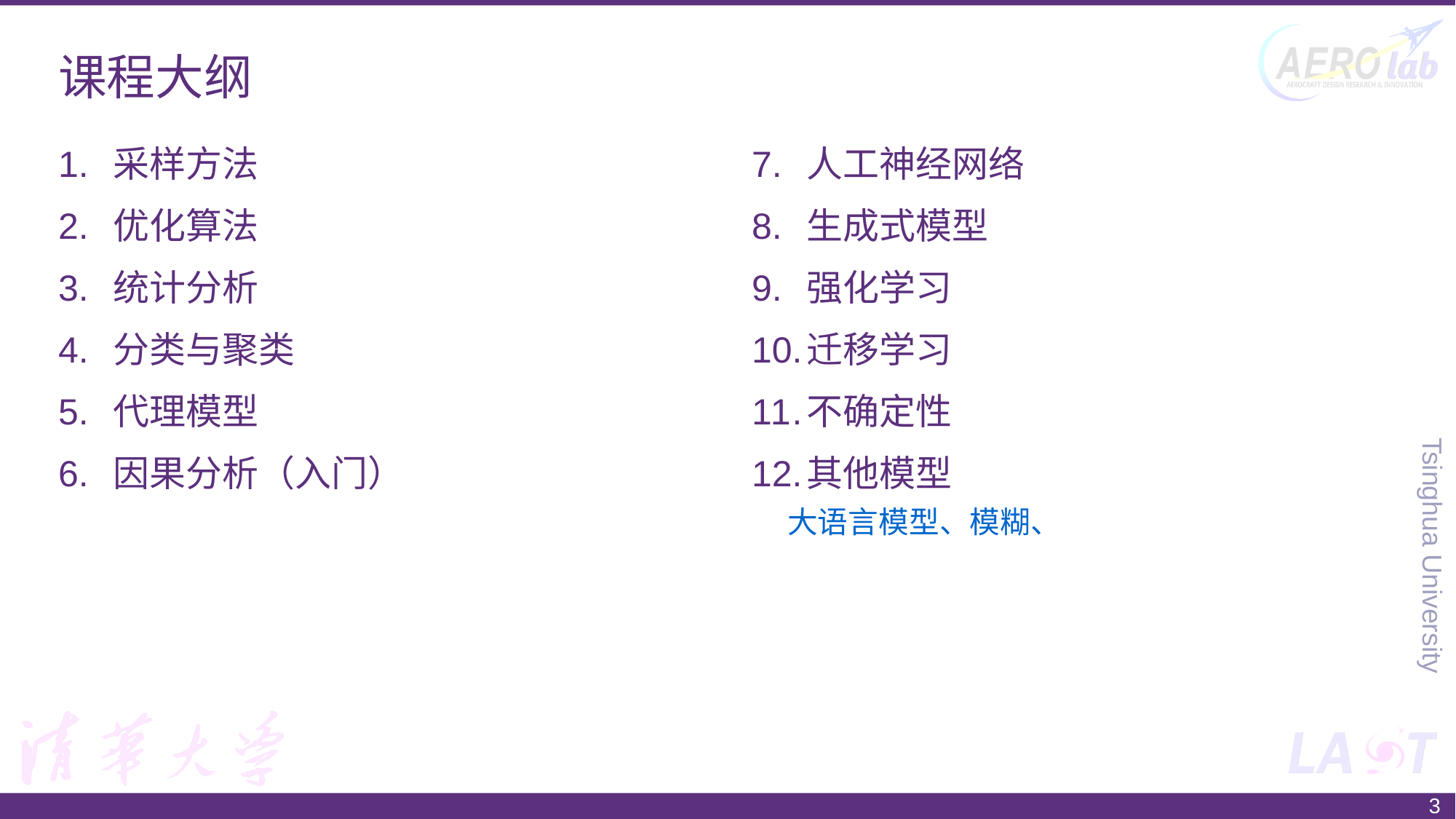

# 课程大纲
采样方法
优化算法
统计分析
分类与聚类
代理模型
因果分析（入门）

人工神经网络
生成式模型
强化学习
迁移学习
不确定性
其他模型
大语言模型、模糊、
3